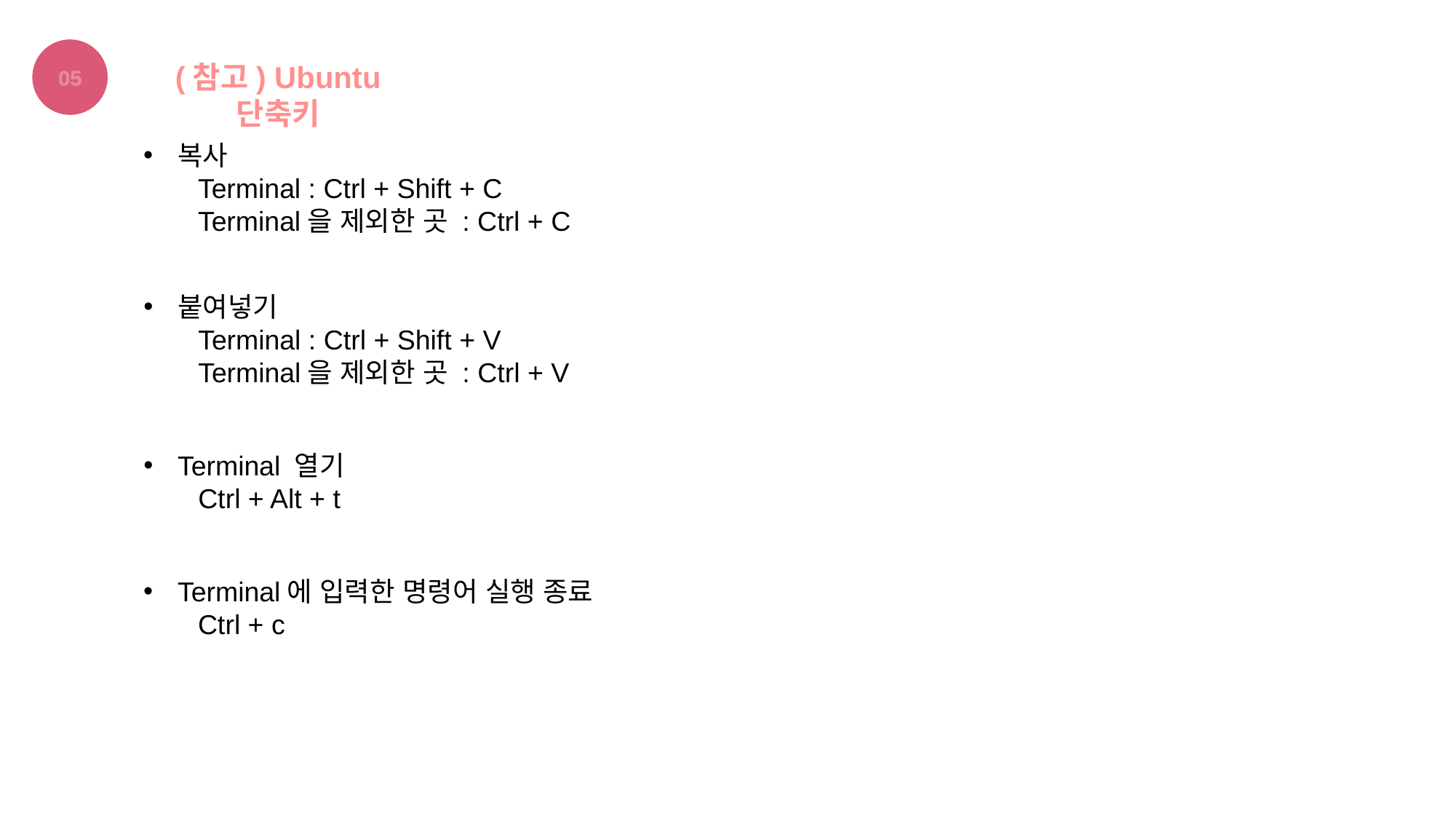

05
(참고) Ubuntu 단축키
복사
Terminal : Ctrl + Shift + C
Terminal을 제외한 곳 : Ctrl + C
붙여넣기
Terminal : Ctrl + Shift + V
Terminal을 제외한 곳 : Ctrl + V
Terminal 열기
Ctrl + Alt + t
Terminal에 입력한 명령어 실행 종료
Ctrl + c